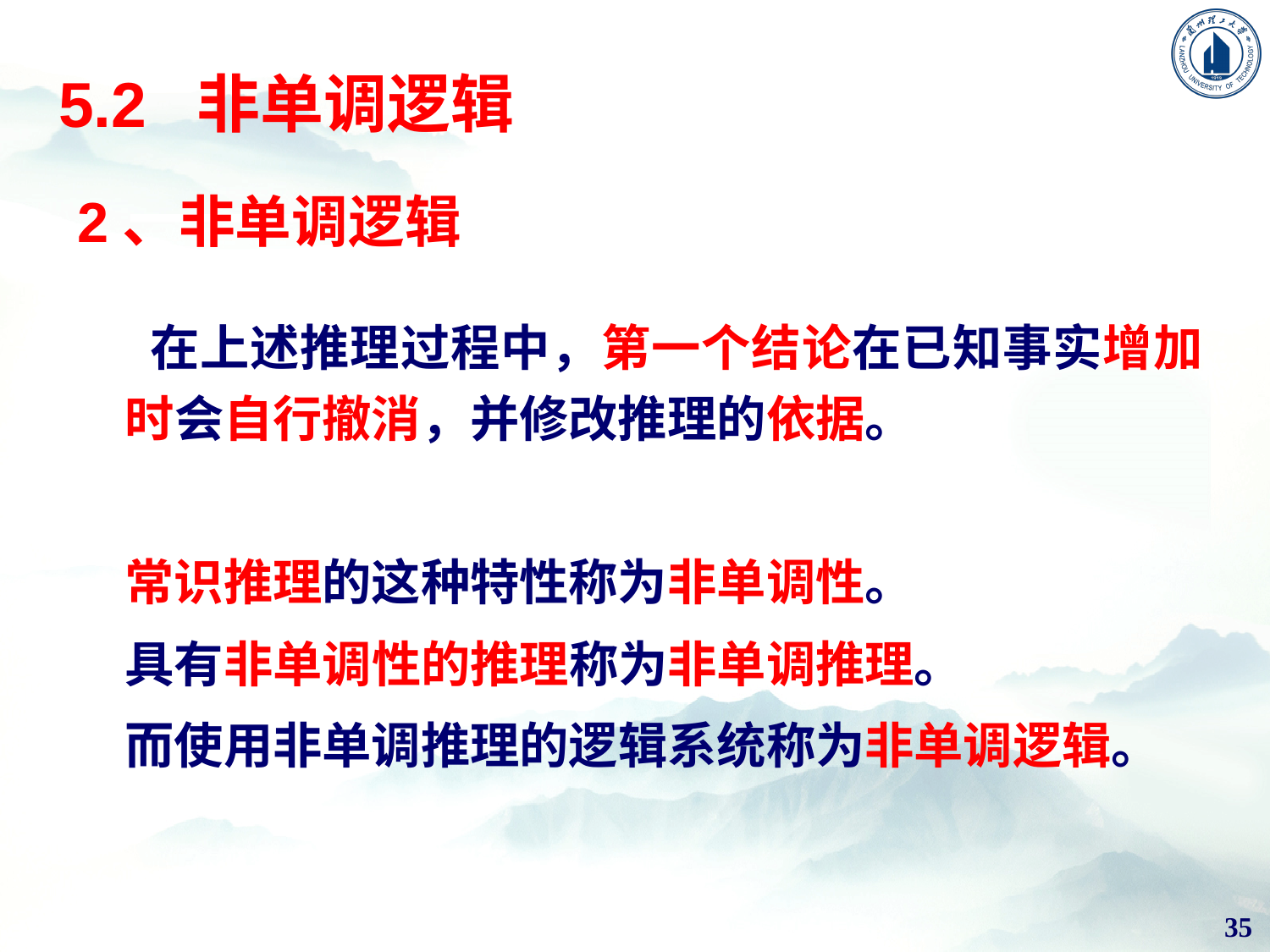

#
5.2  非单调逻辑
2、非单调逻辑

 在上述推理过程中，第一个结论在已知事实增加时会自行撤消，并修改推理的依据。

常识推理的这种特性称为非单调性。
具有非单调性的推理称为非单调推理。
而使用非单调推理的逻辑系统称为非单调逻辑。

35